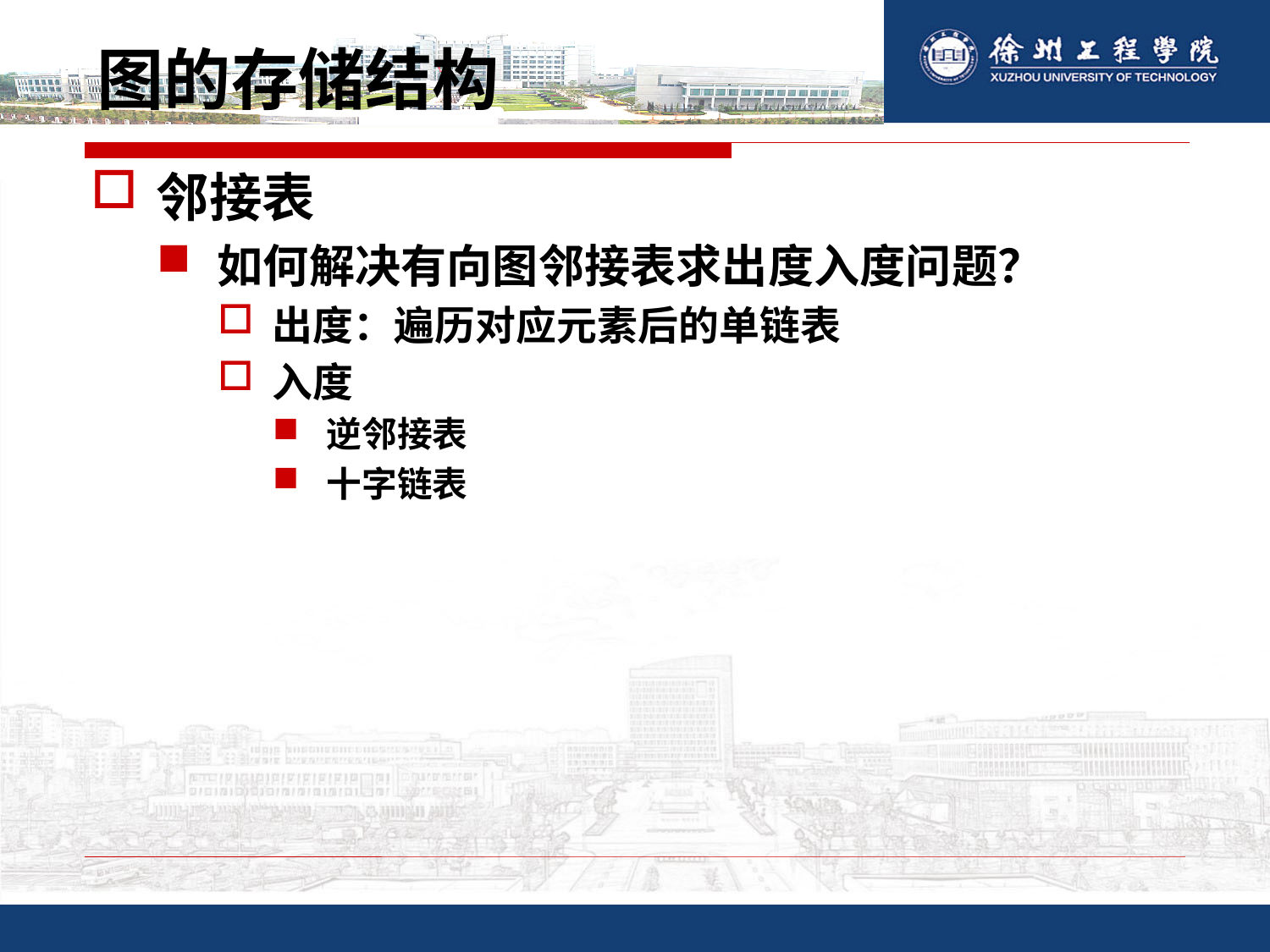

# 图的存储结构
邻接表
如何解决有向图邻接表求出度入度问题？
出度：遍历对应元素后的单链表
入度
逆邻接表
十字链表